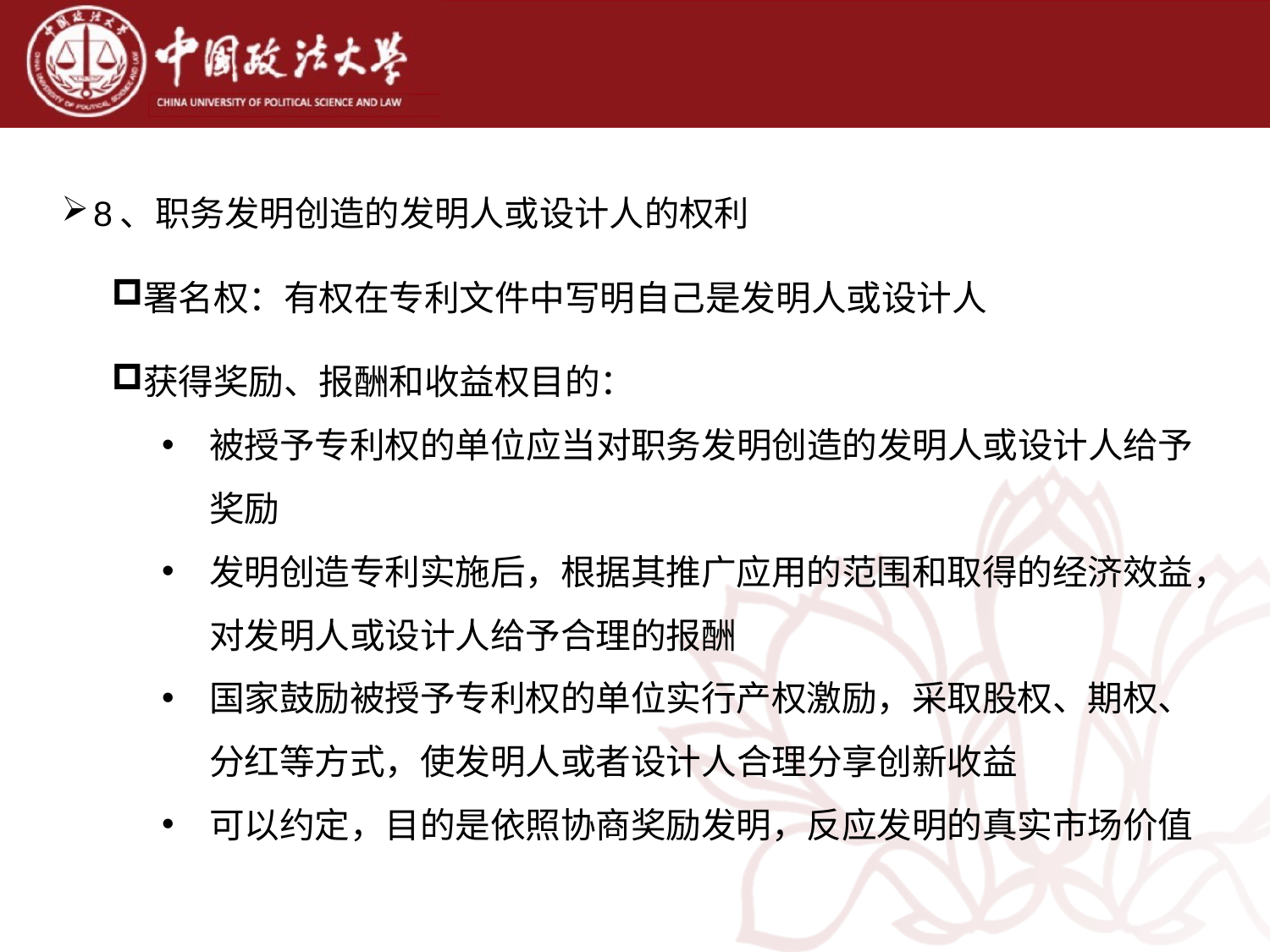

8、职务发明创造的发明人或设计人的权利
署名权：有权在专利文件中写明自己是发明人或设计人
获得奖励、报酬和收益权目的：
被授予专利权的单位应当对职务发明创造的发明人或设计人给予奖励
发明创造专利实施后，根据其推广应用的范围和取得的经济效益，对发明人或设计人给予合理的报酬
国家鼓励被授予专利权的单位实行产权激励，采取股权、期权、分红等方式，使发明人或者设计人合理分享创新收益
可以约定，目的是依照协商奖励发明，反应发明的真实市场价值